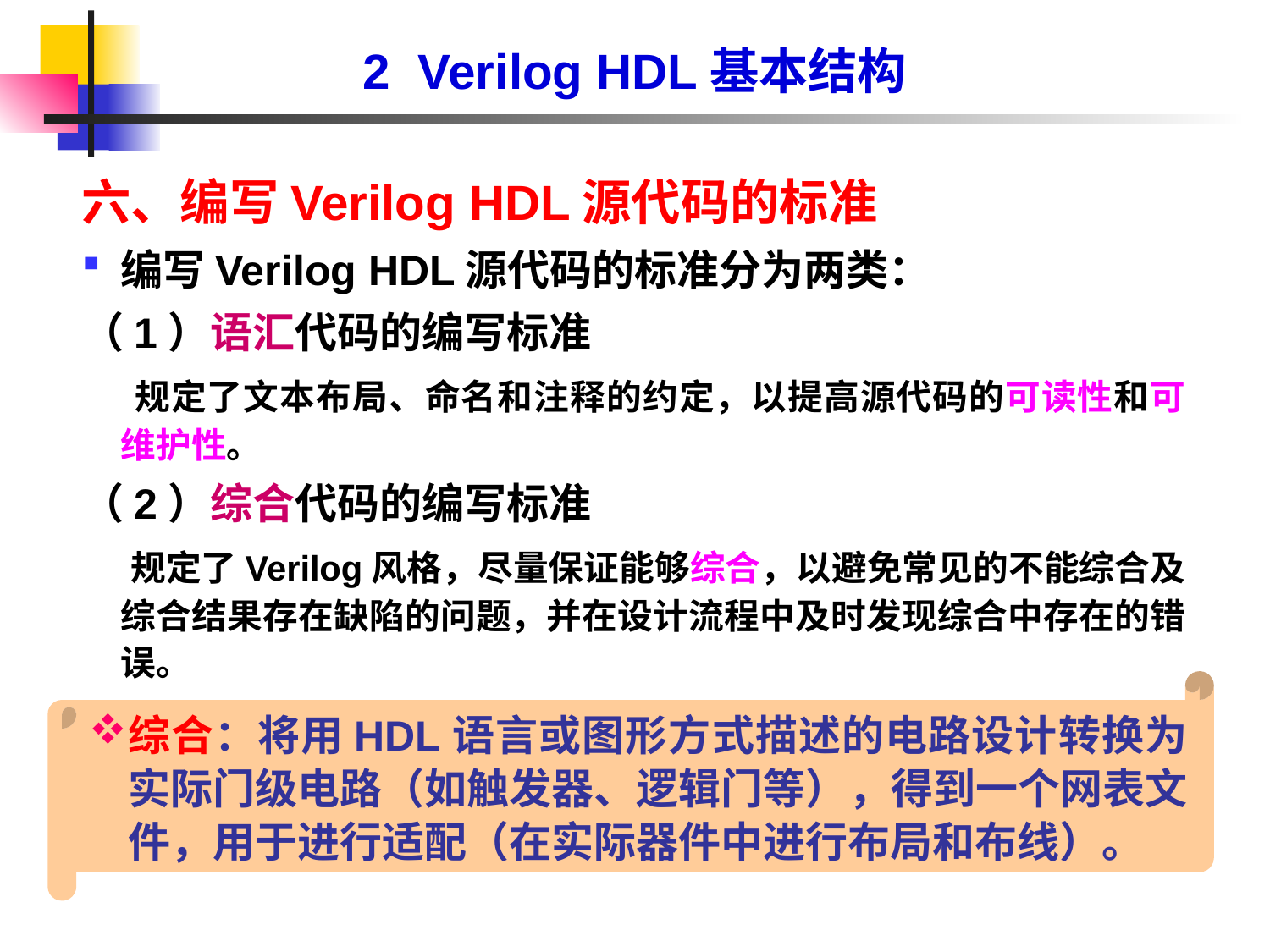

2  Verilog HDL基本结构
六、编写Verilog HDL源代码的标准
编写Verilog HDL源代码的标准分为两类：
（1）语汇代码的编写标准
    规定了文本布局、命名和注释的约定，以提高源代码的可读性和可维护性。
（2）综合代码的编写标准
    规定了Verilog风格，尽量保证能够综合，以避免常见的不能综合及综合结果存在缺陷的问题，并在设计流程中及时发现综合中存在的错误。
综合：将用HDL语言或图形方式描述的电路设计转换为实际门级电路（如触发器、逻辑门等），得到一个网表文件，用于进行适配（在实际器件中进行布局和布线）。
# 68